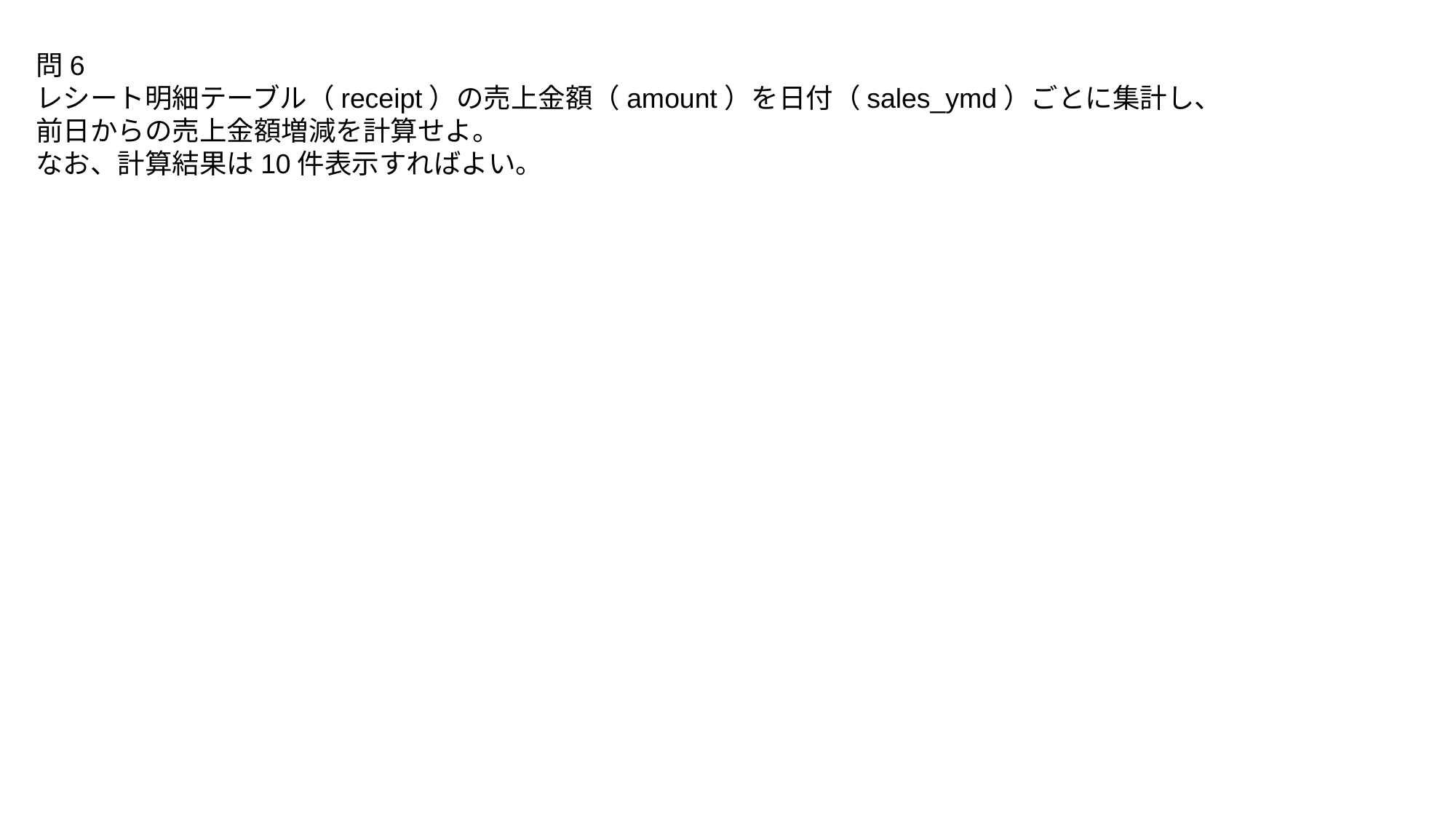

問6
レシート明細テーブル（receipt）の売上金額（amount）を日付（sales_ymd）ごとに集計し、
前日からの売上金額増減を計算せよ。
なお、計算結果は10件表示すればよい。